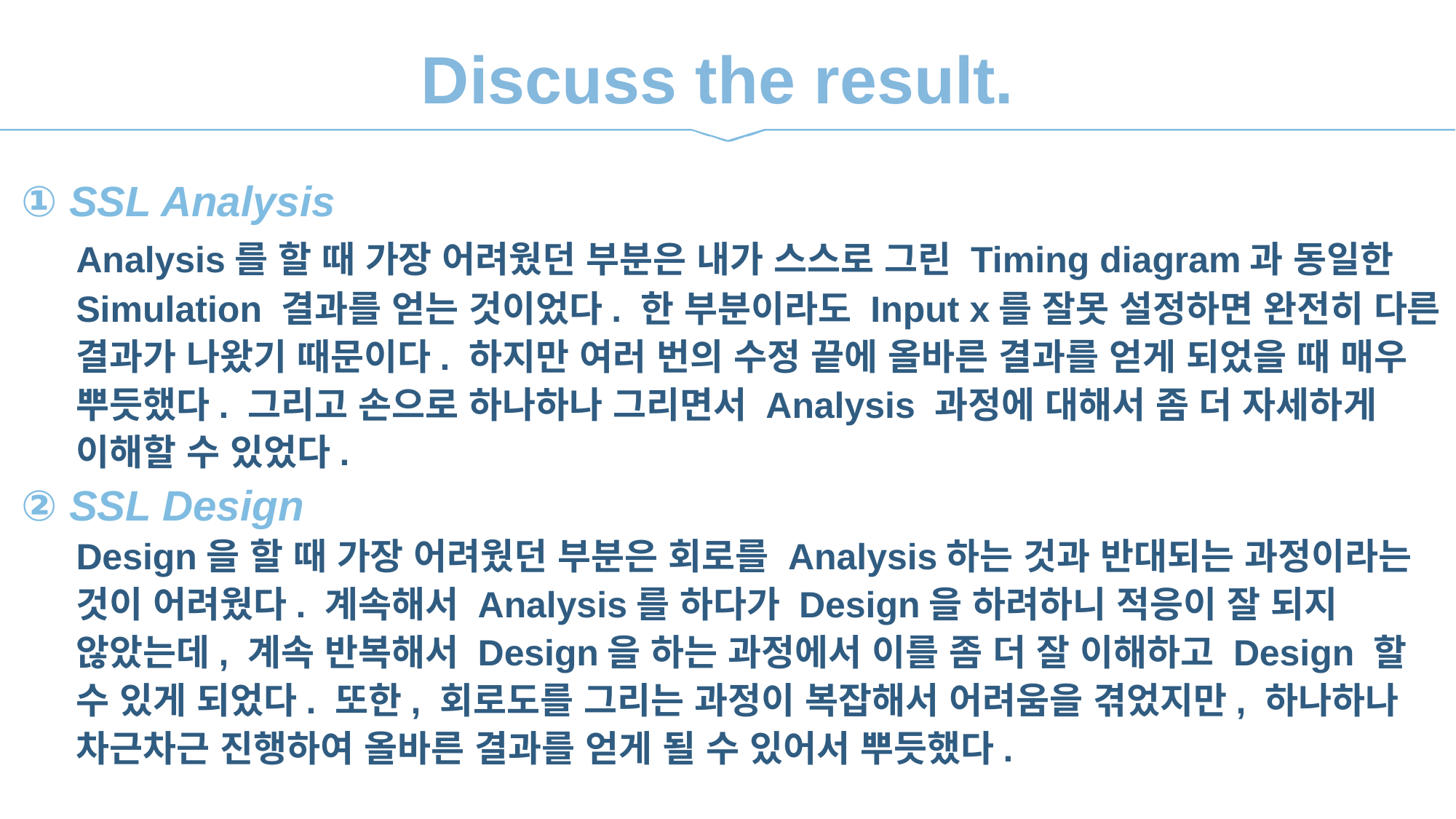

Discuss the result.
① SSL Analysis
	Analysis를 할 때 가장 어려웠던 부분은 내가 스스로 그린 Timing diagram과 동일한 Simulation 결과를 얻는 것이었다. 한 부분이라도 Input x를 잘못 설정하면 완전히 다른 결과가 나왔기 때문이다. 하지만 여러 번의 수정 끝에 올바른 결과를 얻게 되었을 때 매우 뿌듯했다. 그리고 손으로 하나하나 그리면서 Analysis 과정에 대해서 좀 더 자세하게 이해할 수 있었다.
② SSL Design
  	Design을 할 때 가장 어려웠던 부분은 회로를 Analysis하는 것과 반대되는 과정이라는 것이 어려웠다. 계속해서 Analysis를 하다가 Design을 하려하니 적응이 잘 되지 않았는데, 계속 반복해서 Design을 하는 과정에서 이를 좀 더 잘 이해하고 Design 할 수 있게 되었다. 또한, 회로도를 그리는 과정이 복잡해서 어려움을 겪었지만, 하나하나 차근차근 진행하여 올바른 결과를 얻게 될 수 있어서 뿌듯했다.